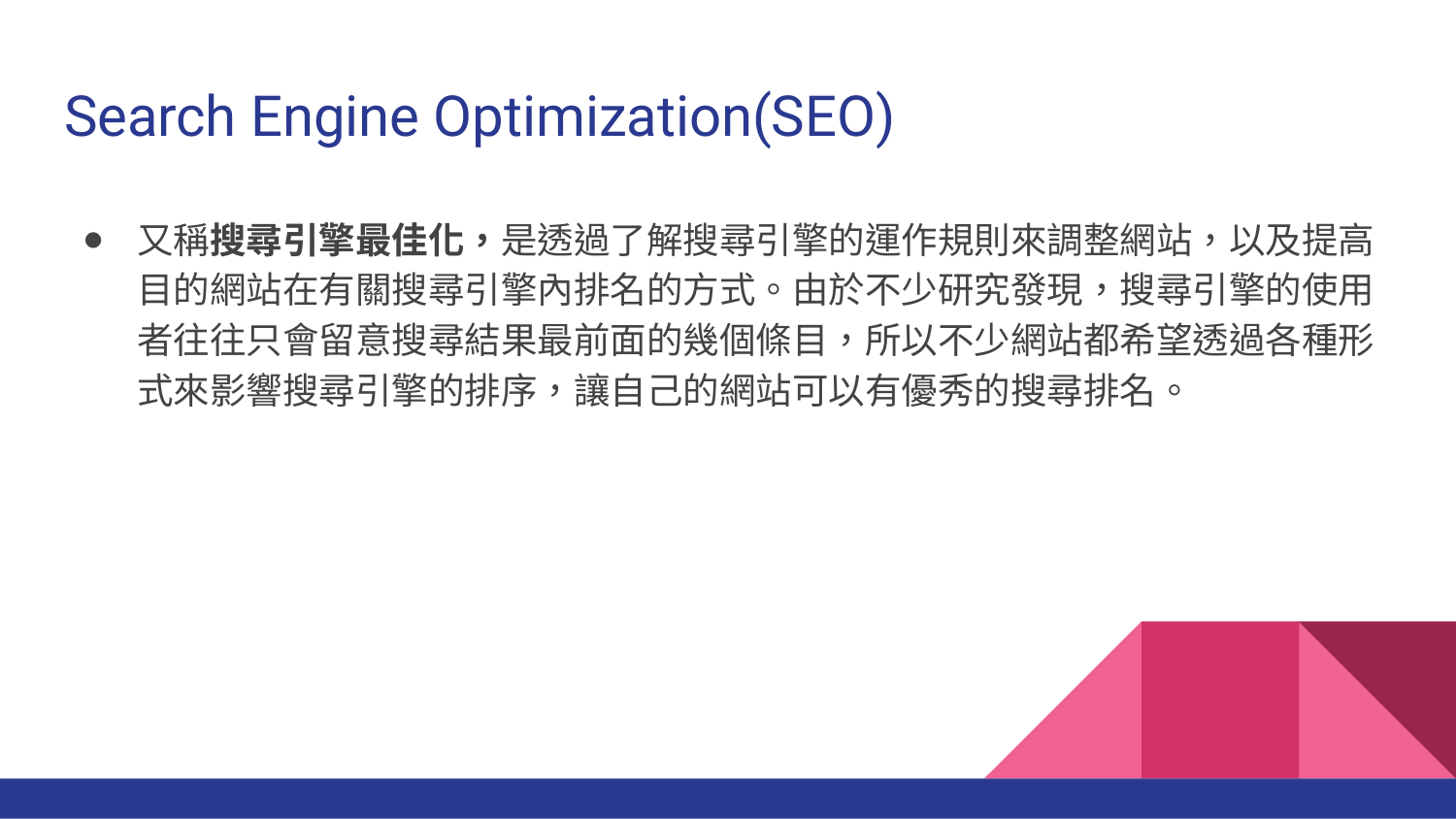

# Search Engine Optimization(SEO)
又稱搜尋引擎最佳化，是透過了解搜尋引擎的運作規則來調整網站，以及提高目的網站在有關搜尋引擎內排名的方式。由於不少研究發現，搜尋引擎的使用者往往只會留意搜尋結果最前面的幾個條目，所以不少網站都希望透過各種形式來影響搜尋引擎的排序，讓自己的網站可以有優秀的搜尋排名。